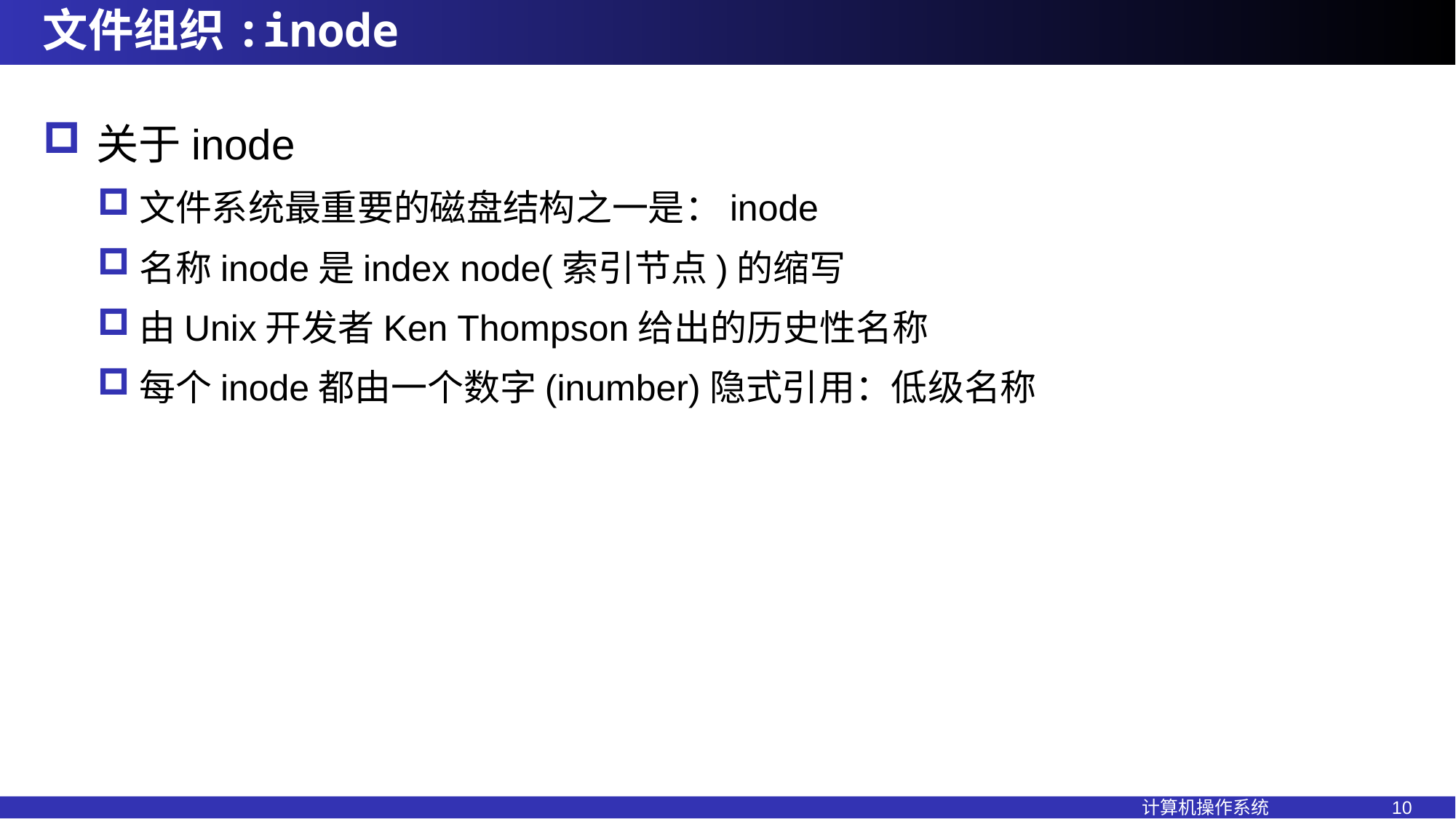

# 文件组织:inode
关于inode
文件系统最重要的磁盘结构之一是：inode
名称inode是index node(索引节点)的缩写
由Unix开发者Ken Thompson给出的历史性名称
每个inode都由一个数字(inumber)隐式引用：低级名称
计算机操作系统                     10